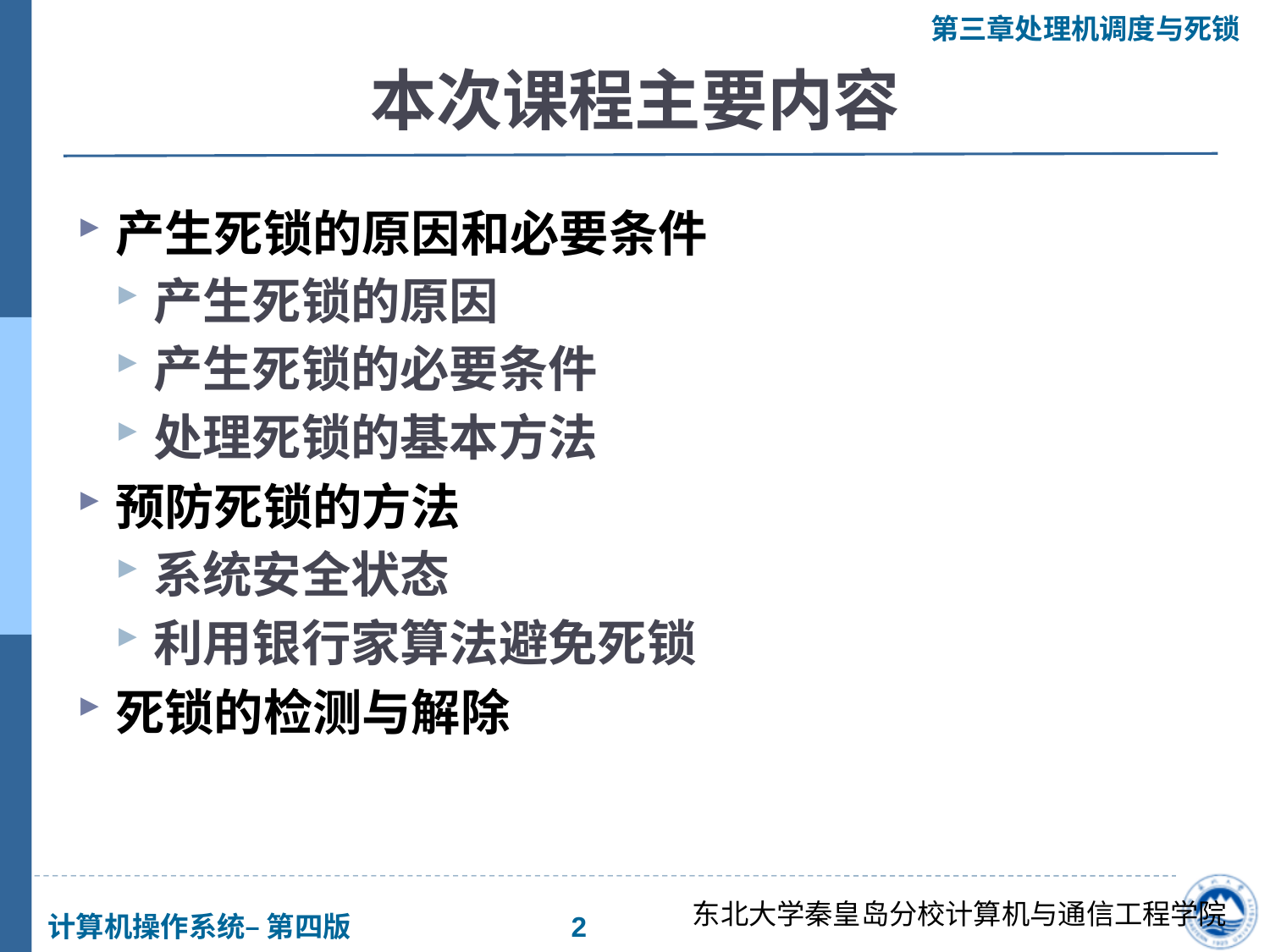

# 本次课程主要内容
产生死锁的原因和必要条件
产生死锁的原因
产生死锁的必要条件
处理死锁的基本方法
预防死锁的方法
系统安全状态
利用银行家算法避免死锁
死锁的检测与解除